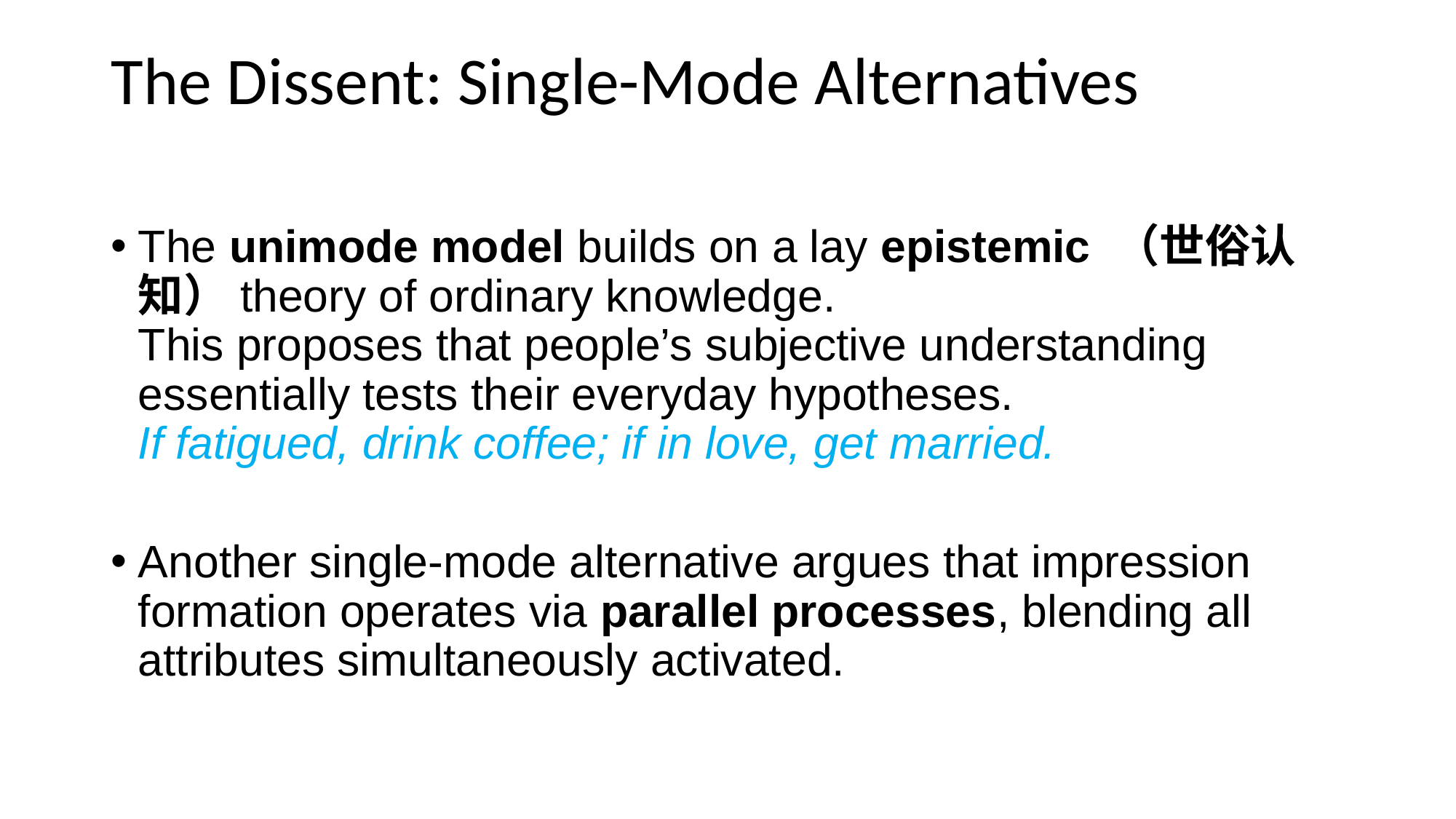

# The Dissent: Single-Mode Alternatives
The unimode model builds on a lay epistemic （世俗认知）theory of ordinary knowledge.
This proposes that people’s subjective understanding essentially tests their everyday hypotheses.
If fatigued, drink coffee; if in love, get married.
Another single-mode alternative argues that impression formation operates via parallel processes, blending all attributes simultaneously activated.